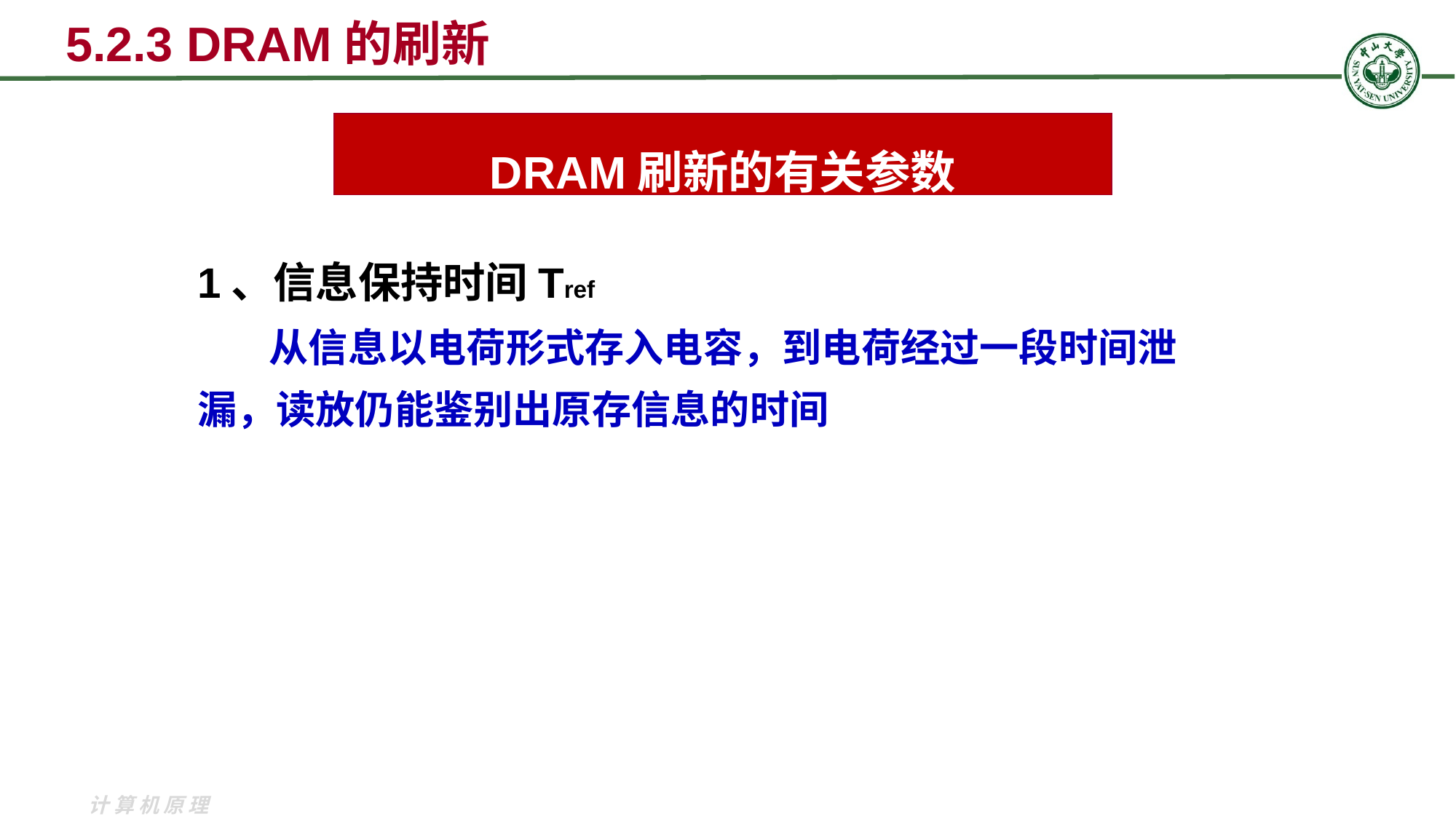

5.2.3 DRAM的刷新

DRAM刷新的有关参数
1、信息保持时间Tref
       从信息以电荷形式存入电容，到电荷经过一段时间泄漏，读放仍能鉴别出原存信息的时间